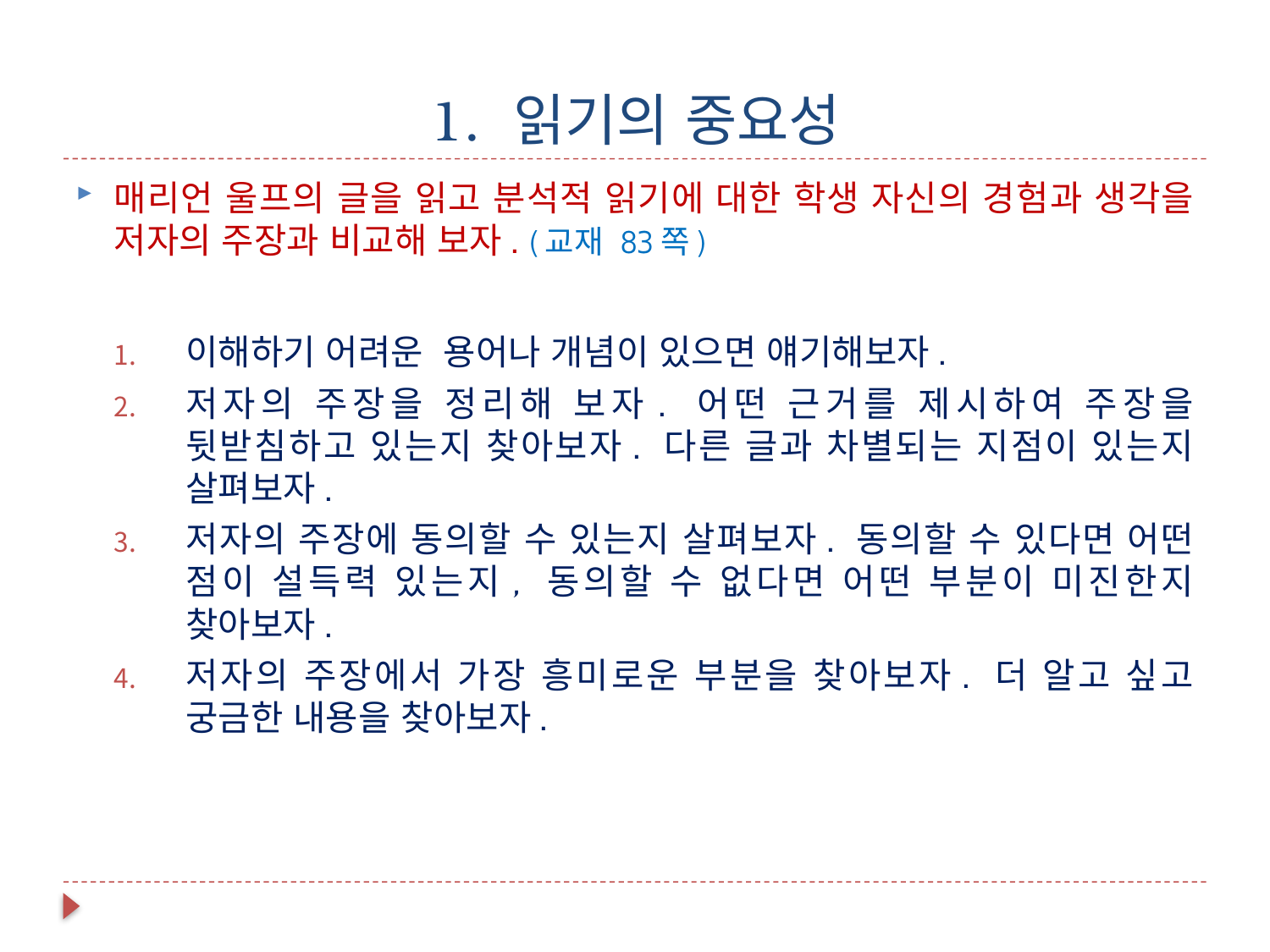

# 1. 읽기의 중요성
매리언 울프의 글을 읽고 분석적 읽기에 대한 학생 자신의 경험과 생각을 저자의 주장과 비교해 보자. (교재 83쪽)

이해하기 어려운  용어나 개념이 있으면 얘기해보자.
저자의 주장을 정리해 보자. 어떤 근거를 제시하여 주장을 뒷받침하고 있는지 찾아보자. 다른 글과 차별되는 지점이 있는지 살펴보자.
저자의 주장에 동의할 수 있는지 살펴보자. 동의할 수 있다면 어떤 점이 설득력 있는지, 동의할 수 없다면 어떤 부분이 미진한지 찾아보자.
저자의 주장에서 가장 흥미로운 부분을 찾아보자. 더 알고 싶고 궁금한 내용을 찾아보자.